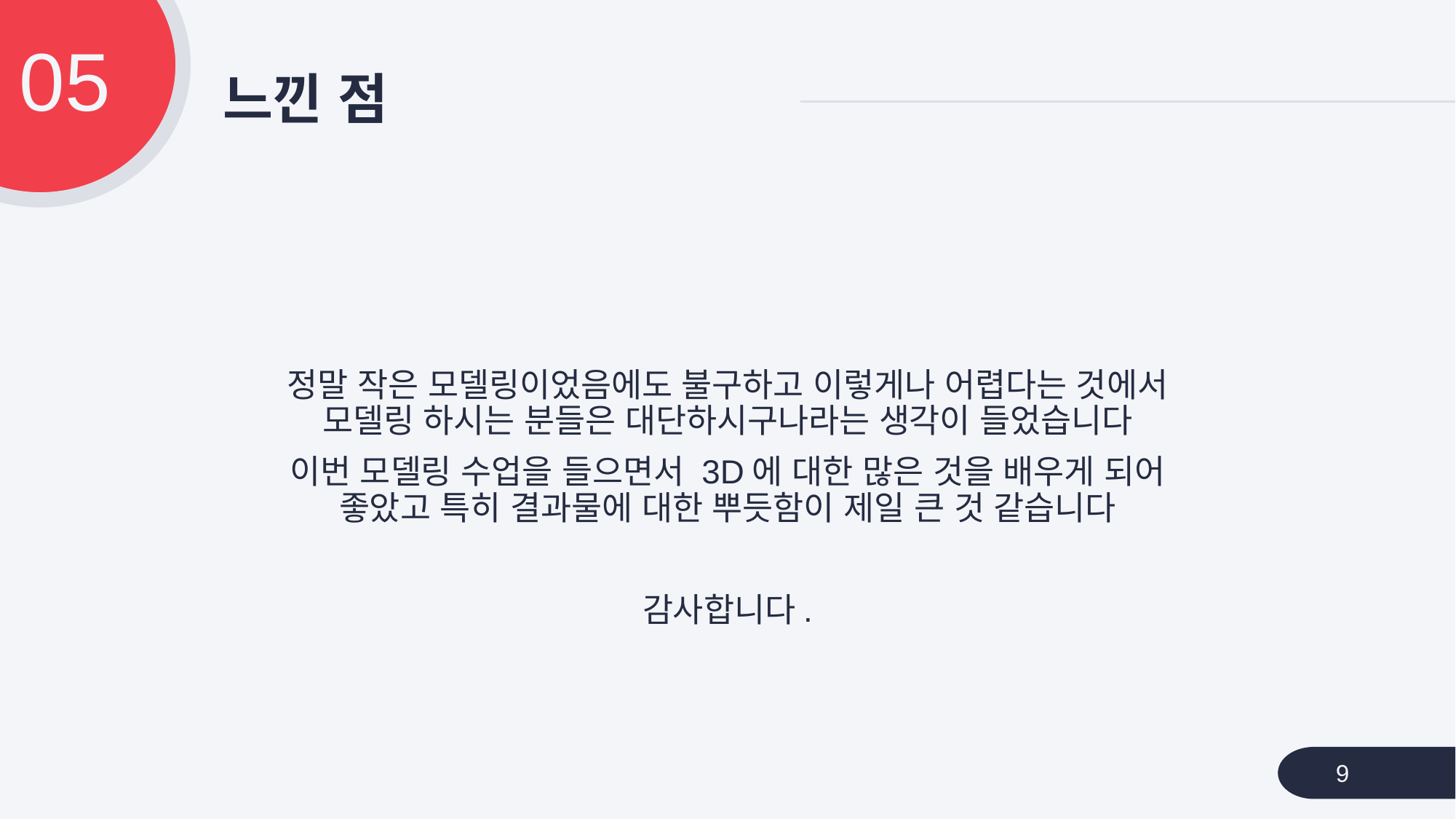

05
# 느낀 점
정말 작은 모델링이었음에도 불구하고 이렇게나 어렵다는 것에서 모델링 하시는 분들은 대단하시구나라는 생각이 들었습니다
이번 모델링 수업을 들으면서 3D에 대한 많은 것을 배우게 되어 좋았고 특히 결과물에 대한 뿌듯함이 제일 큰 것 같습니다

감사합니다.
9